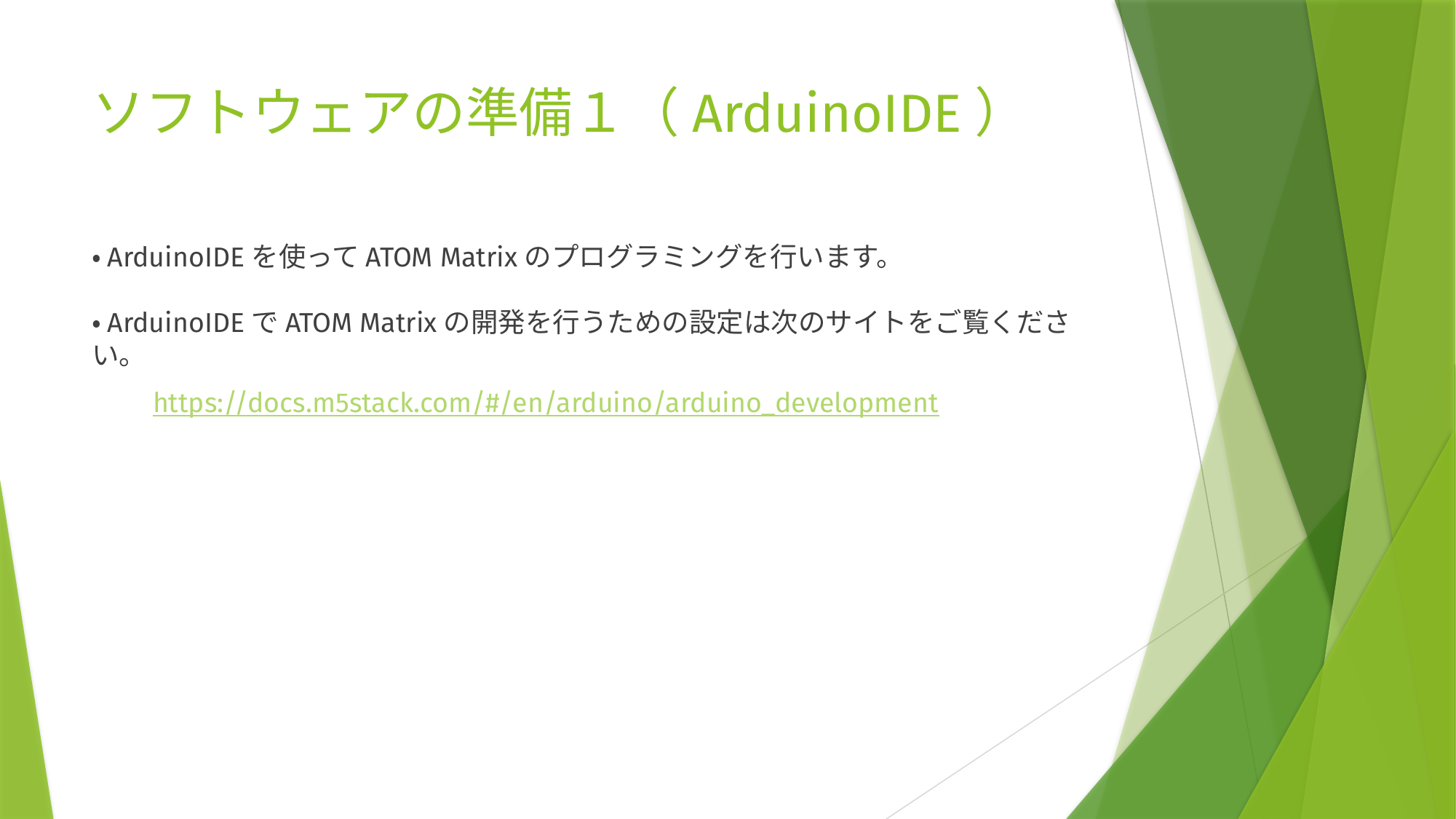

# ソフトウェアの準備１（ArduinoIDE）
・ArduinoIDEを使ってATOM Matrixのプログラミングを行います。
・ArduinoIDEでATOM Matrixの開発を行うための設定は次のサイトをご覧ください。
　　https://docs.m5stack.com/#/en/arduino/arduino_development